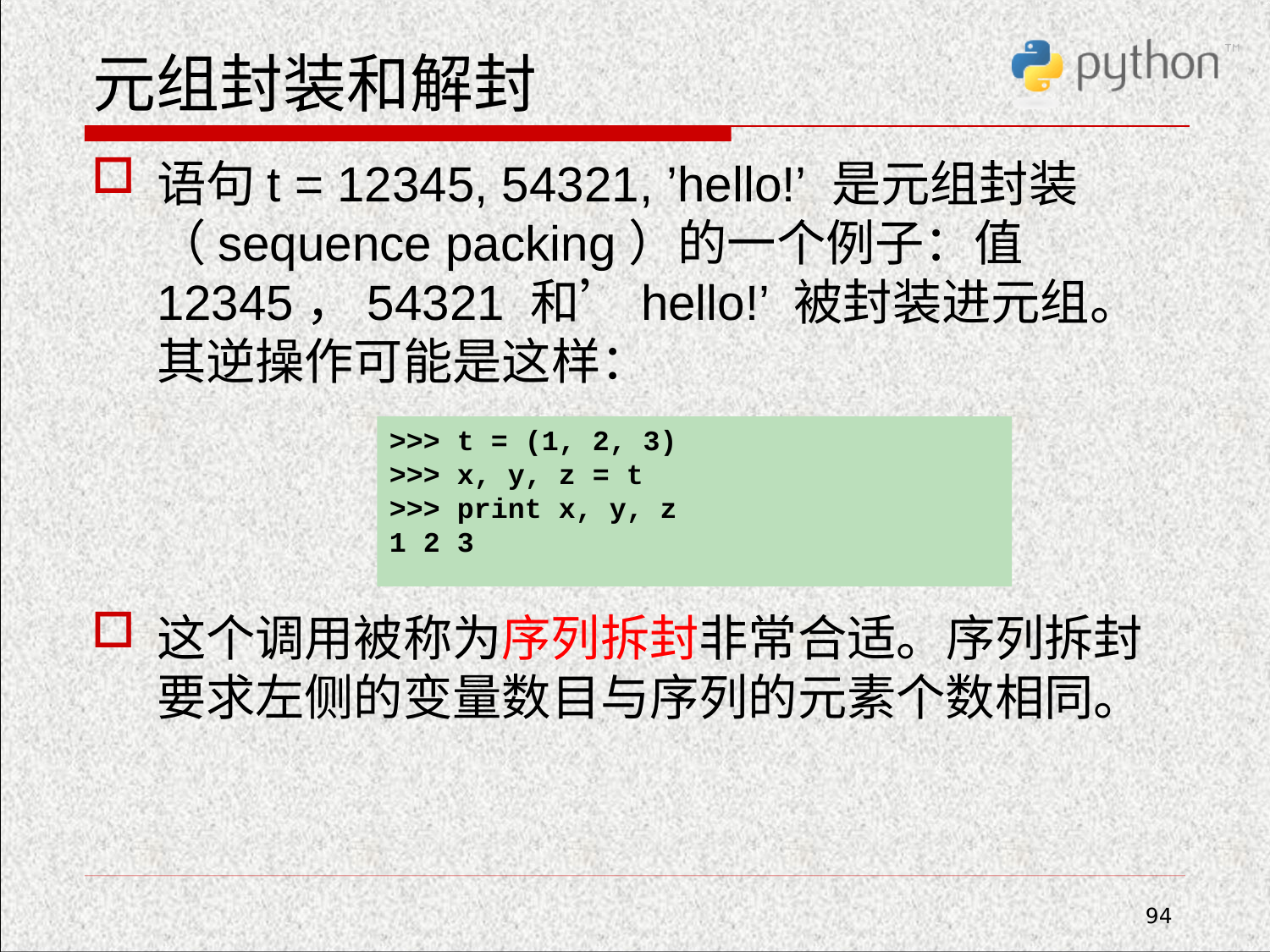

# 元组封装和解封
语句t = 12345, 54321, ’hello!’ 是元组封装（sequence packing）的一个例子：值12345，54321 和’hello!’ 被封装进元组。其逆操作可能是这样：

这个调用被称为序列拆封非常合适。序列拆封要求左侧的变量数目与序列的元素个数相同。

>>> t = (1, 2, 3)
>>> x, y, z = t
>>> print x, y, z
1 2 3
94